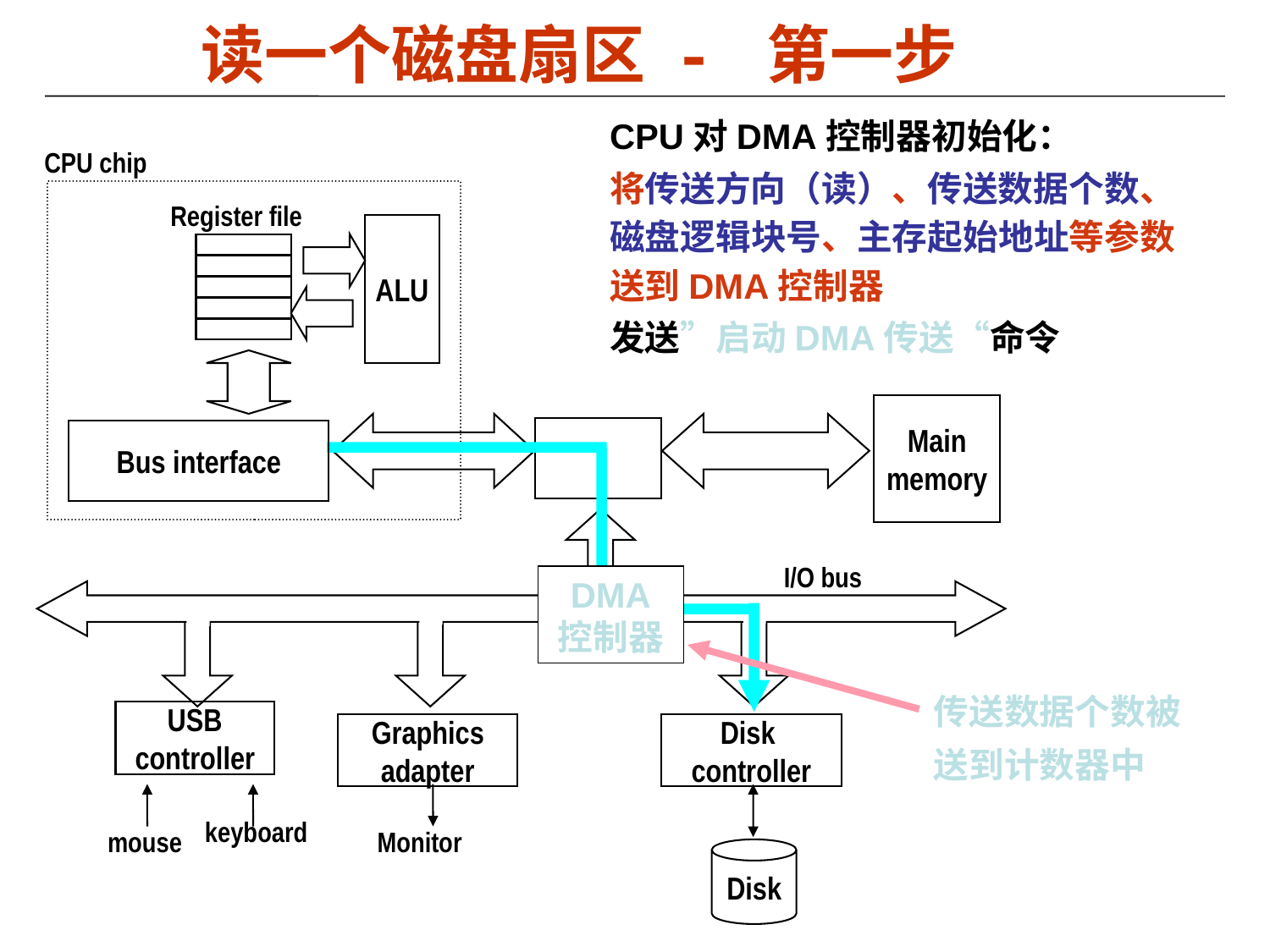

# 读一个磁盘扇区 - 第一步
CPU对DMA控制器初始化：
将传送方向（读）、传送数据个数、 磁盘逻辑块号、主存起始地址等参数送到DMA控制器
发送”启动DMA传送“命令
CPU chip

Register file
ALU

Main
memory

Bus interface

I/O bus
DMA
控制器

传送数据个数被送到计数器中
USB
controller
Graphics
adapter
Disk
controller

keyboard
mouse
Monitor
Disk